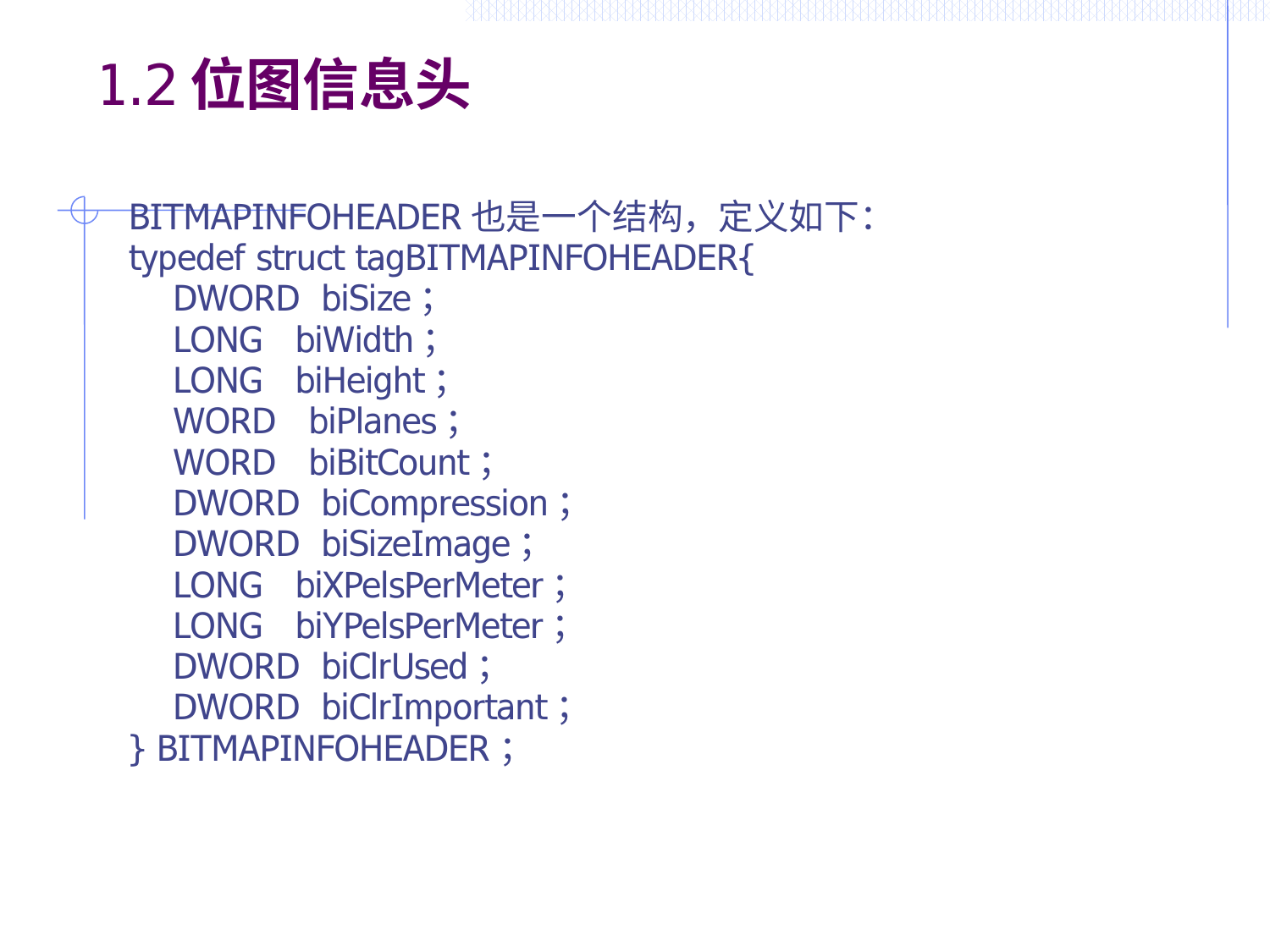

# 1.2位图信息头
BITMAPINFOHEADER也是一个结构，定义如下：
typedef struct tagBITMAPINFOHEADER{
    DWORD  biSize；
    LONG   biWidth；
    LONG   biHeight；
    WORD   biPlanes；
    WORD   biBitCount；
    DWORD  biCompression；
    DWORD  biSizeImage；
    LONG   biXPelsPerMeter；
    LONG   biYPelsPerMeter；
    DWORD  biClrUsed；
    DWORD  biClrImportant；
} BITMAPINFOHEADER；